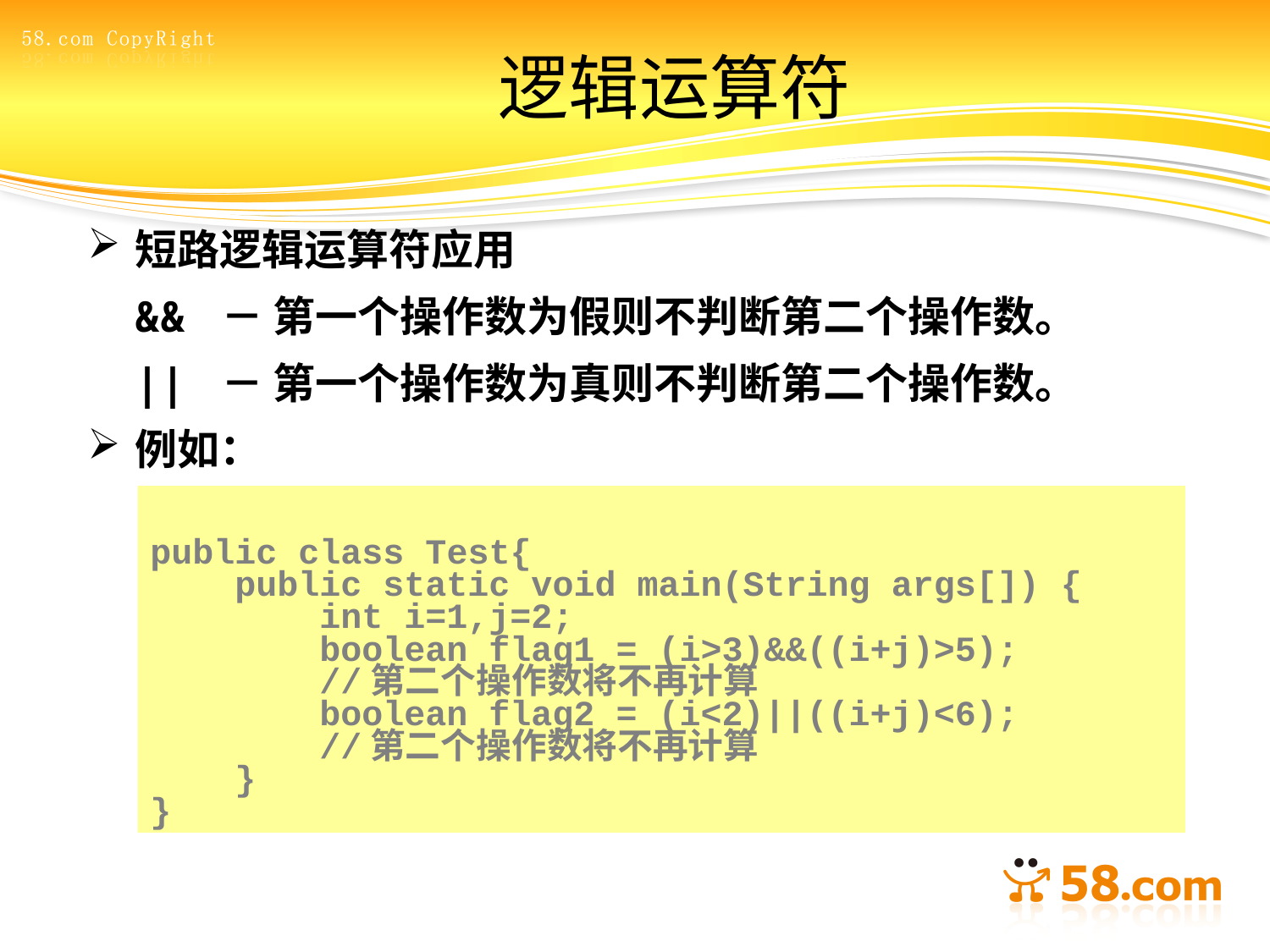

# 逻辑运算符
短路逻辑运算符应用
	&& － 第一个操作数为假则不判断第二个操作数。
	|| － 第一个操作数为真则不判断第二个操作数。
例如：

public class Test{
    public static void main(String args[]) {
        int i=1,j=2;
        boolean flag1 = (i>3)&&((i+j)>5);
        //第二个操作数将不再计算
        boolean flag2 = (i<2)||((i+j)<6);
        //第二个操作数将不再计算
    }
}